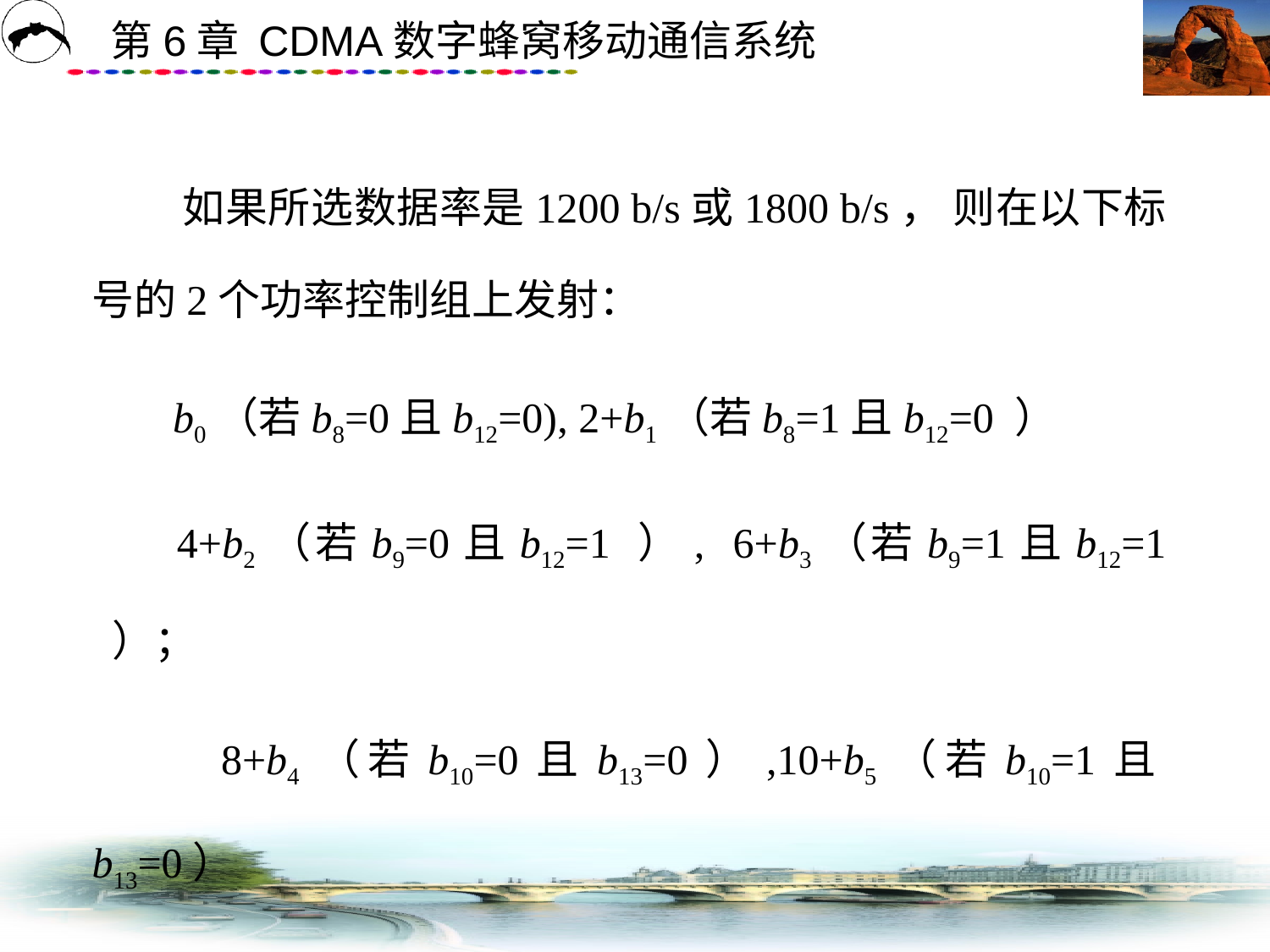

#
        如果所选数据率是1200 b/s或1800 b/s， 则在以下标号的2个功率控制组上发射：
　   b0（若b8=0且b12=0), 2+b1（若b8=1且b12=0 ）
      4+b2（若b9=0且b12=1 ）,  6+b3（若b9=1且b12=1 ）；
       8+b4（若b10=0且b13=0）,10+b5（若b10=1且b13=0）
       12+b6（若b11=0且b13=1）,14+b7（若b11=1且b13=1）。